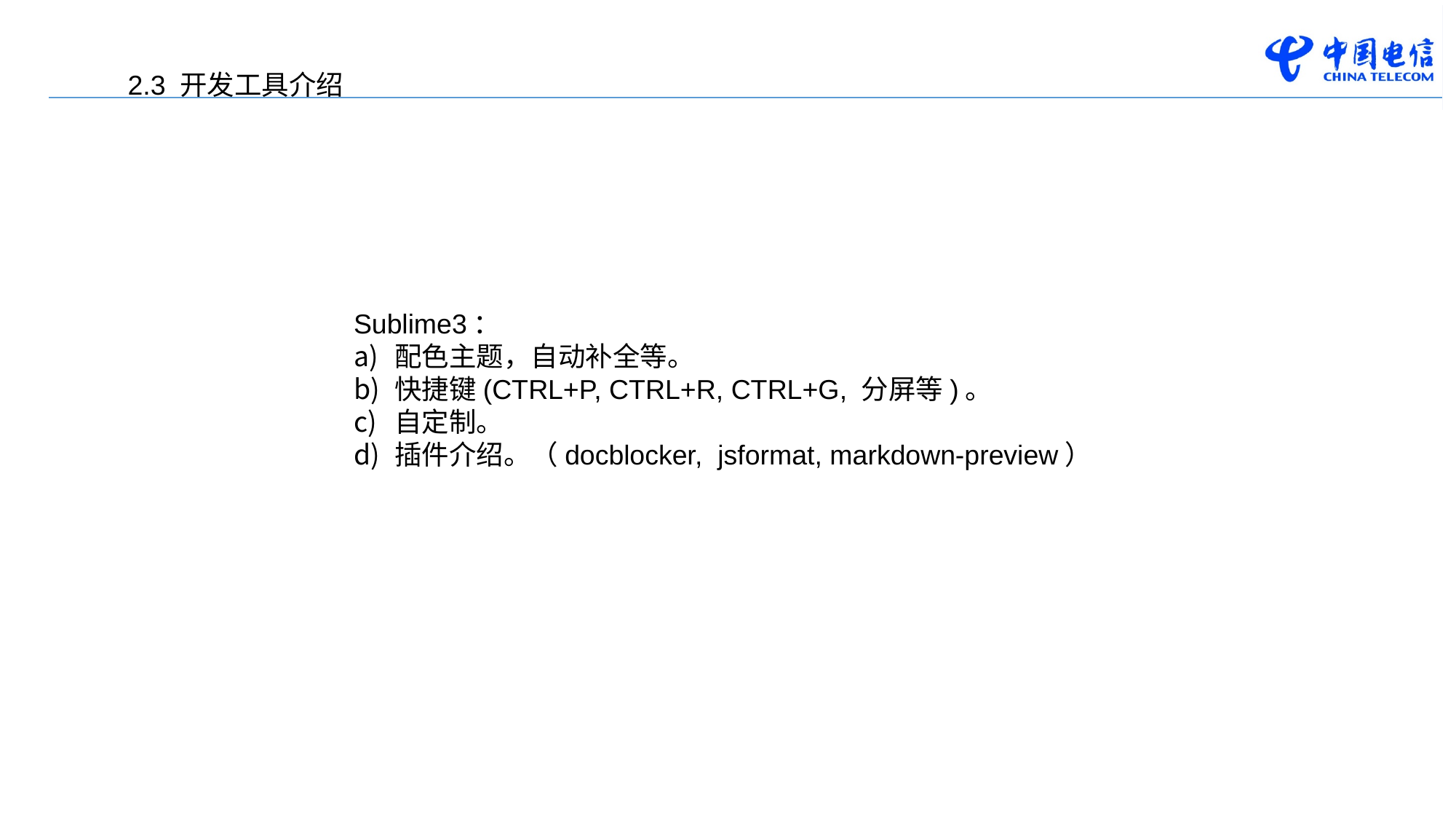

2.3 开发工具介绍
Sublime3：
配色主题，自动补全等。
快捷键(CTRL+P, CTRL+R, CTRL+G, 分屏等)。
自定制。
插件介绍。（docblocker,  jsformat, markdown-preview）